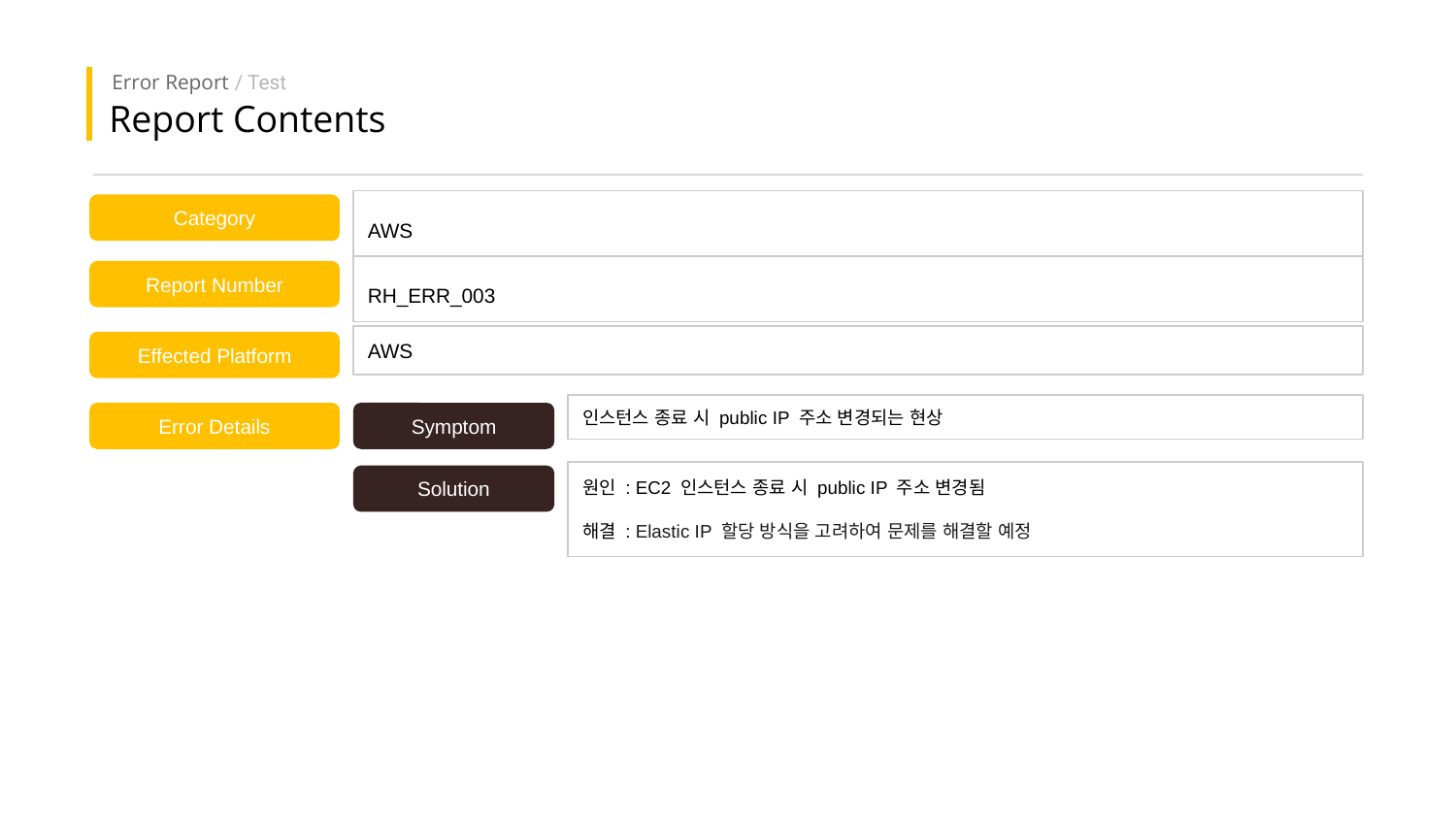

Error Report / Test
Report Contents

AWS
Category
RH_ERR_003
Report Number
AWS
Effected Platform
인스턴스 종료 시 public IP 주소 변경되는 현상
Symptom
Error Details
원인 : EC2 인스턴스 종료 시 public IP 주소 변경됨

해결 : Elastic IP 할당 방식을 고려하여 문제를 해결할 예정
Solution